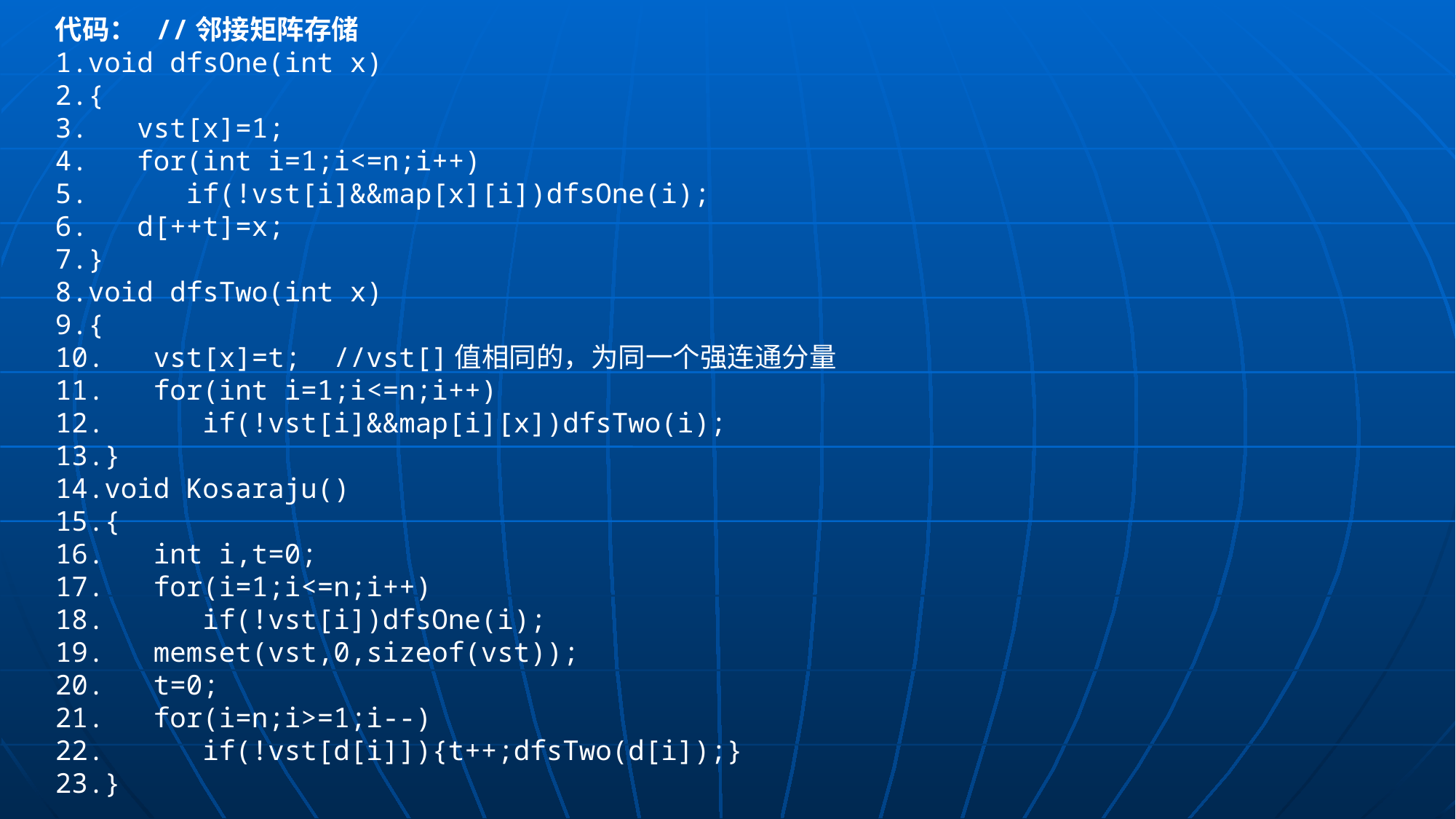

代码：  //邻接矩阵存储
1.void dfsOne(int x)
2.{
3.   vst[x]=1;
4.   for(int i=1;i<=n;i++)
5.      if(!vst[i]&&map[x][i])dfsOne(i);
6.   d[++t]=x;
7.}
8.void dfsTwo(int x)
9.{
10.   vst[x]=t;  //vst[]值相同的，为同一个强连通分量
11.   for(int i=1;i<=n;i++)
12.      if(!vst[i]&&map[i][x])dfsTwo(i);
13.}
14.void Kosaraju()
15.{
16.   int i,t=0;
17.   for(i=1;i<=n;i++)
18.      if(!vst[i])dfsOne(i);
19.   memset(vst,0,sizeof(vst));
20.   t=0;
21.   for(i=n;i>=1;i--)
22.      if(!vst[d[i]]){t++;dfsTwo(d[i]);}
23.}